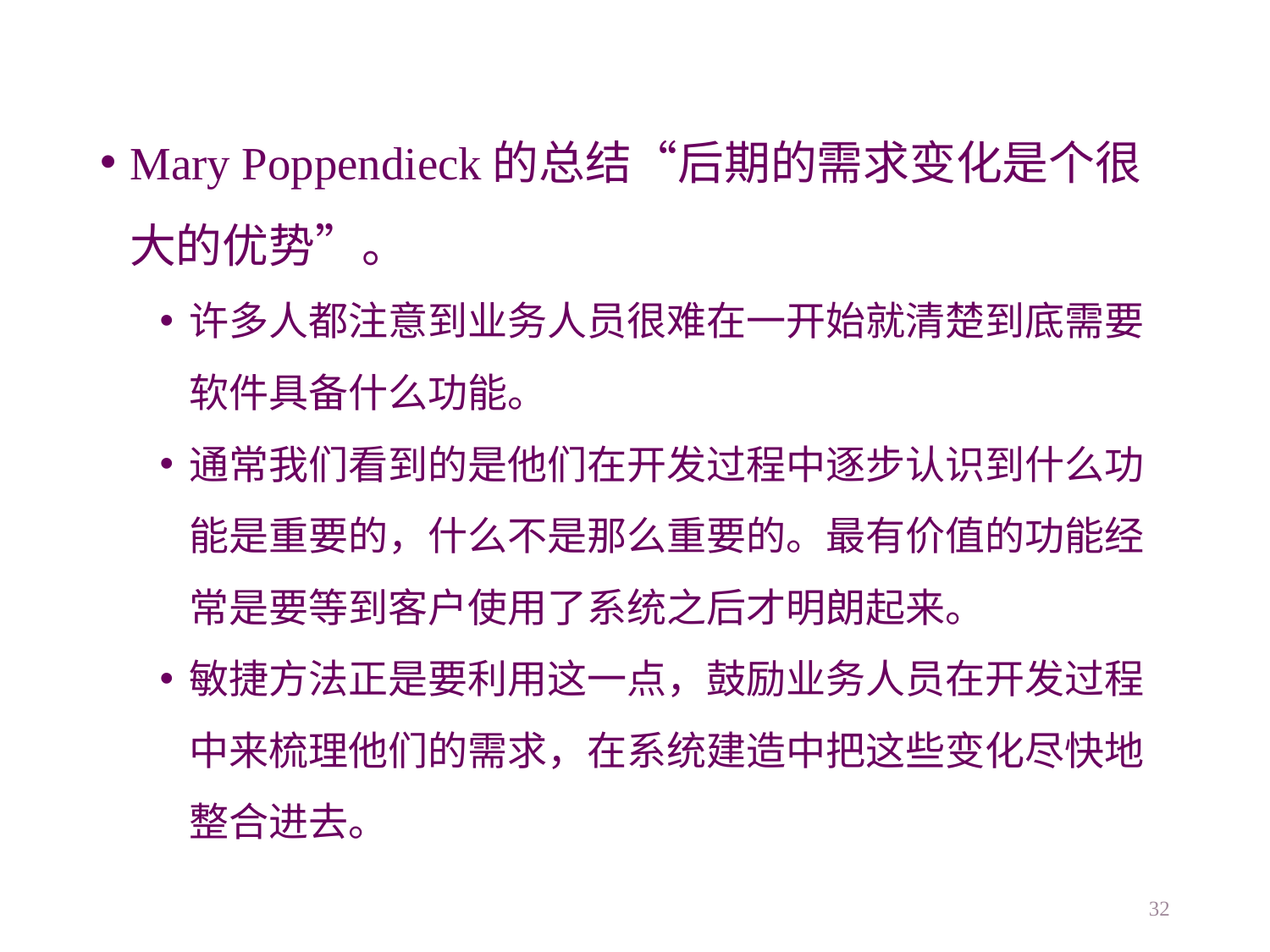

Mary Poppendieck的总结“后期的需求变化是个很大的优势”。
许多人都注意到业务人员很难在一开始就清楚到底需要软件具备什么功能。
通常我们看到的是他们在开发过程中逐步认识到什么功能是重要的，什么不是那么重要的。最有价值的功能经常是要等到客户使用了系统之后才明朗起来。
敏捷方法正是要利用这一点，鼓励业务人员在开发过程中来梳理他们的需求，在系统建造中把这些变化尽快地整合进去。

32